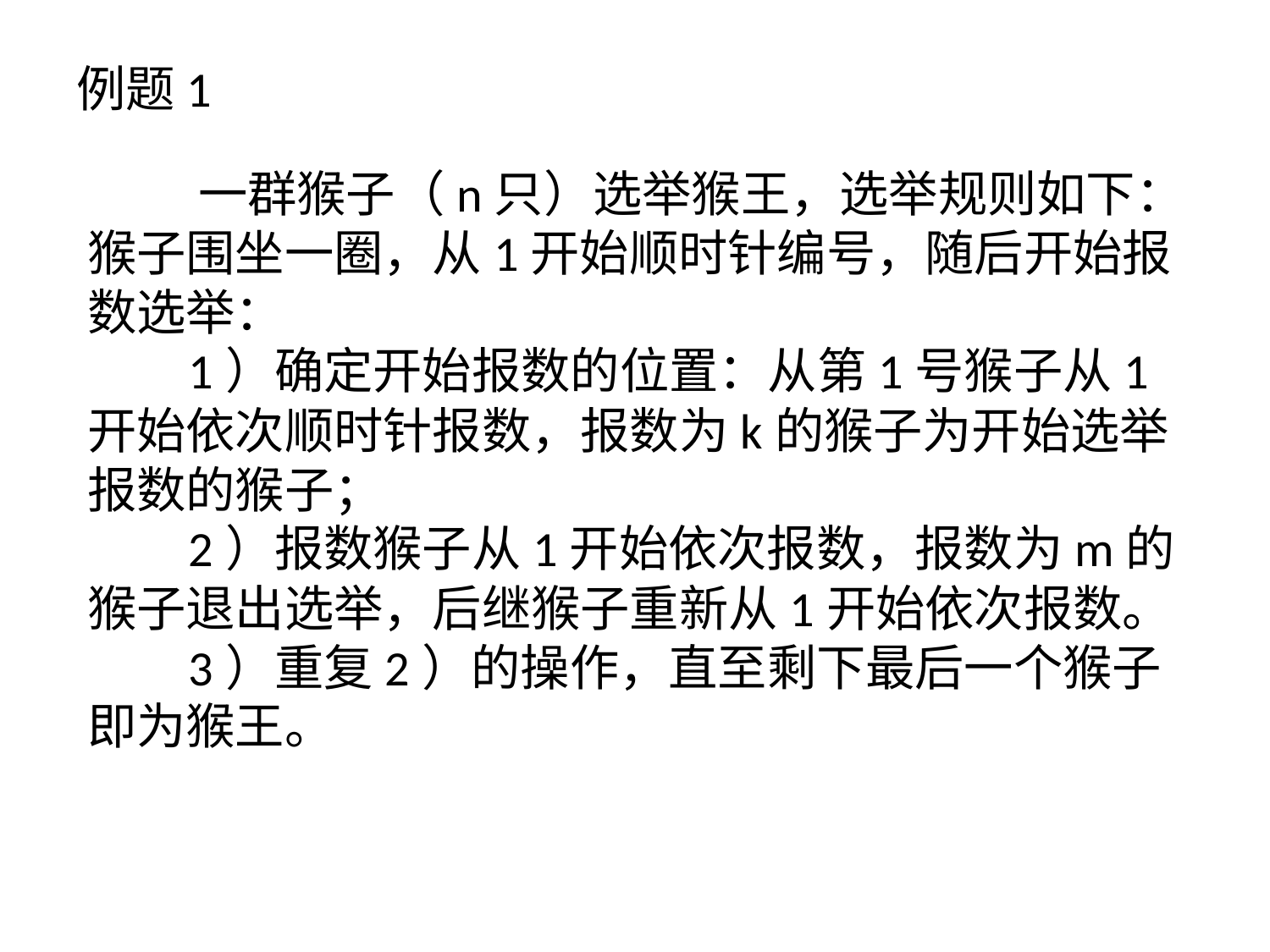

# 例题1
         一群猴子（n只）选举猴王，选举规则如下：猴子围坐一圈，从1开始顺时针编号，随后开始报数选举：
         1）确定开始报数的位置：从第1号猴子从1开始依次顺时针报数，报数为k的猴子为开始选举报数的猴子；
         2）报数猴子从1开始依次报数，报数为m的猴子退出选举，后继猴子重新从1开始依次报数。
         3）重复2）的操作，直至剩下最后一个猴子即为猴王。